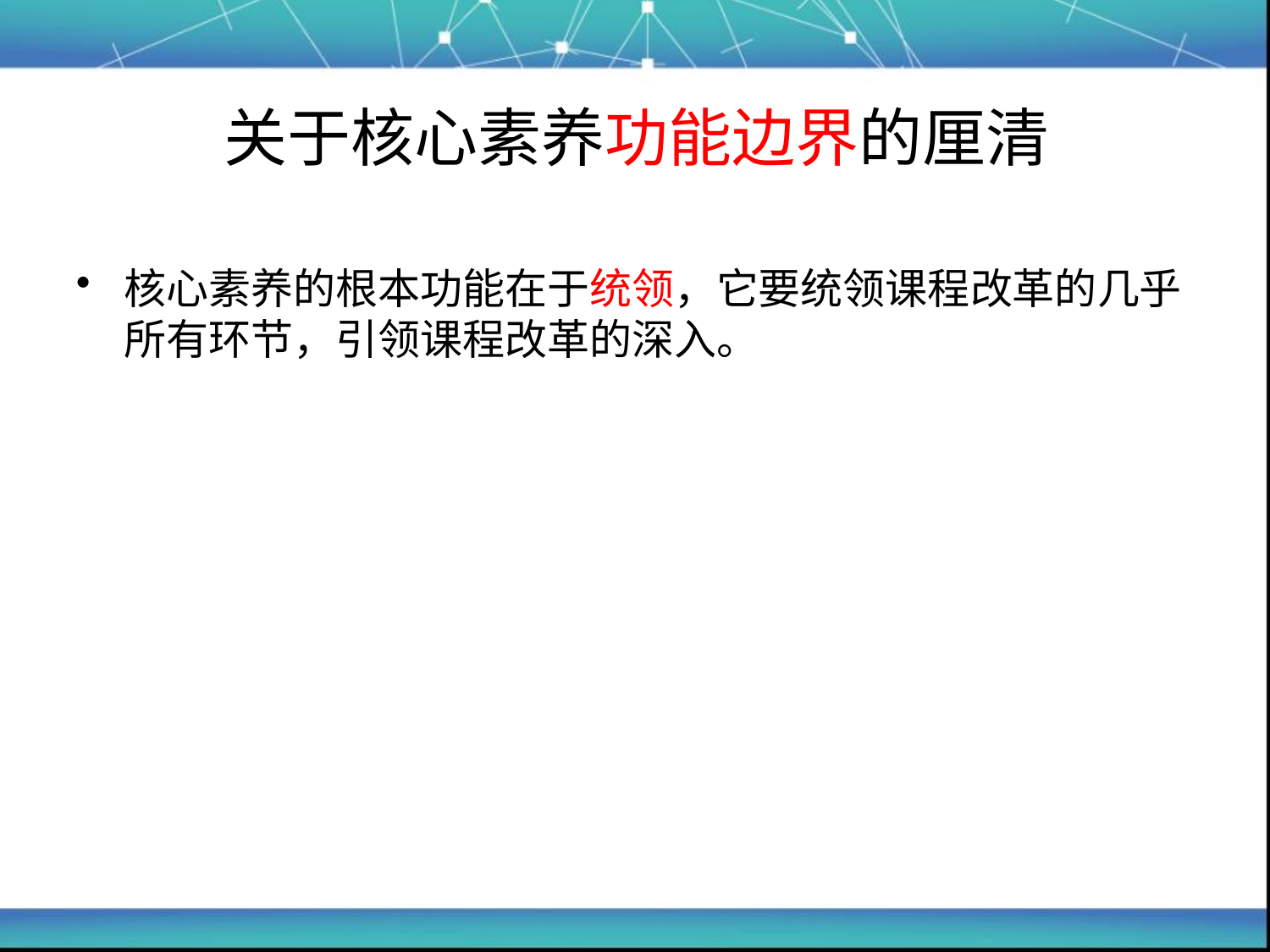

# 关于核心素养功能边界的厘清

核心素养的根本功能在于统领，它要统领课程改革的几乎所有环节，引领课程改革的深入。